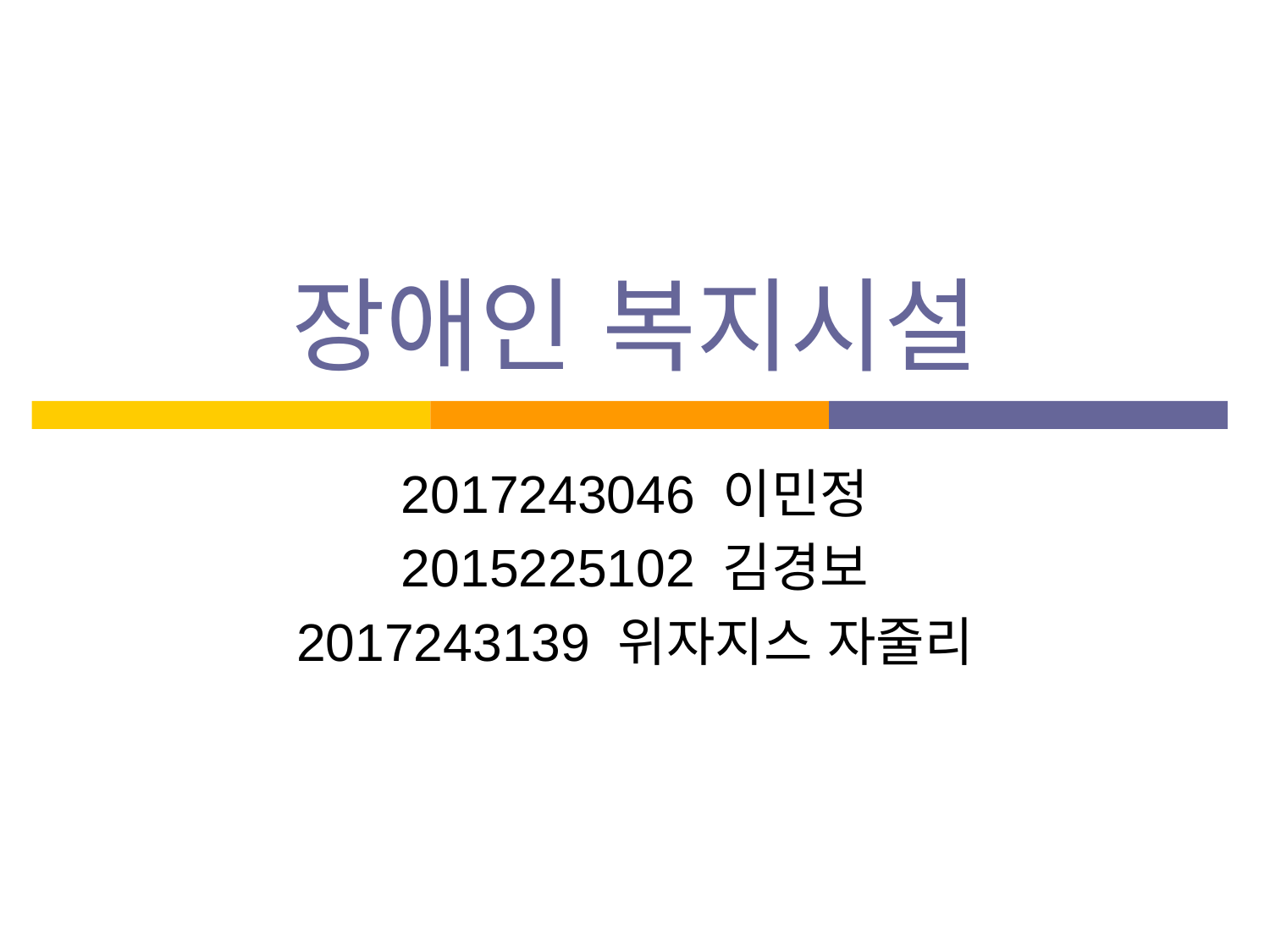

# 장애인 복지시설
2017243046 이민정
2015225102 김경보
2017243139 위자지스 자줄리